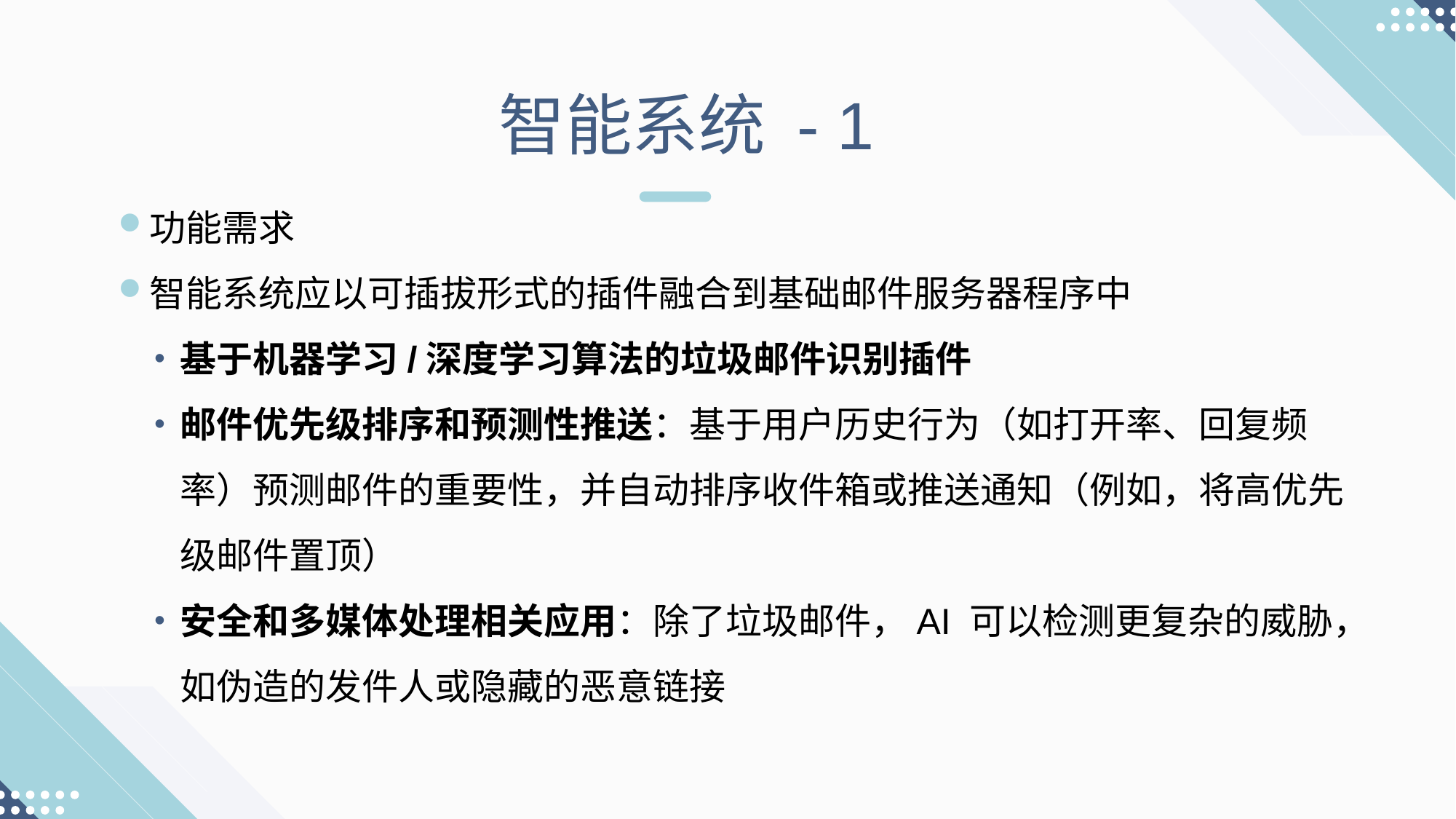

智能系统 - 1

功能需求
智能系统应以可插拔形式的插件融合到基础邮件服务器程序中
基于机器学习/深度学习算法的垃圾邮件识别插件
邮件优先级排序和预测性推送：基于用户历史行为（如打开率、回复频率）预测邮件的重要性，并自动排序收件箱或推送通知（例如，将高优先级邮件置顶）
安全和多媒体处理相关应用：除了垃圾邮件，AI 可以检测更复杂的威胁，如伪造的发件人或隐藏的恶意链接